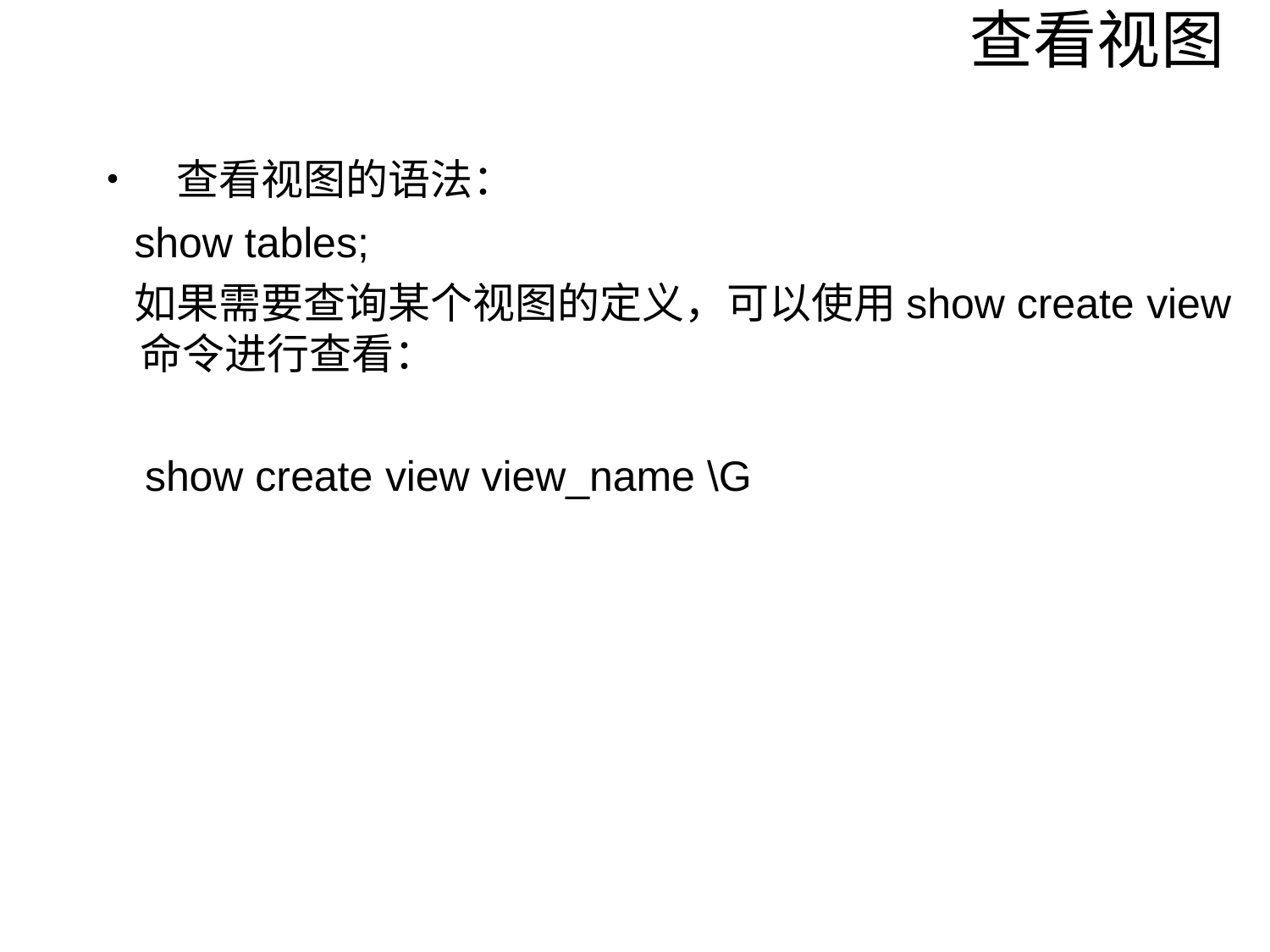

查看视图
• 查看视图的语法：
show tables;
如果需要查询某个视图的定义，可以使用show create view
命令进行查看：
show create view view_name \G